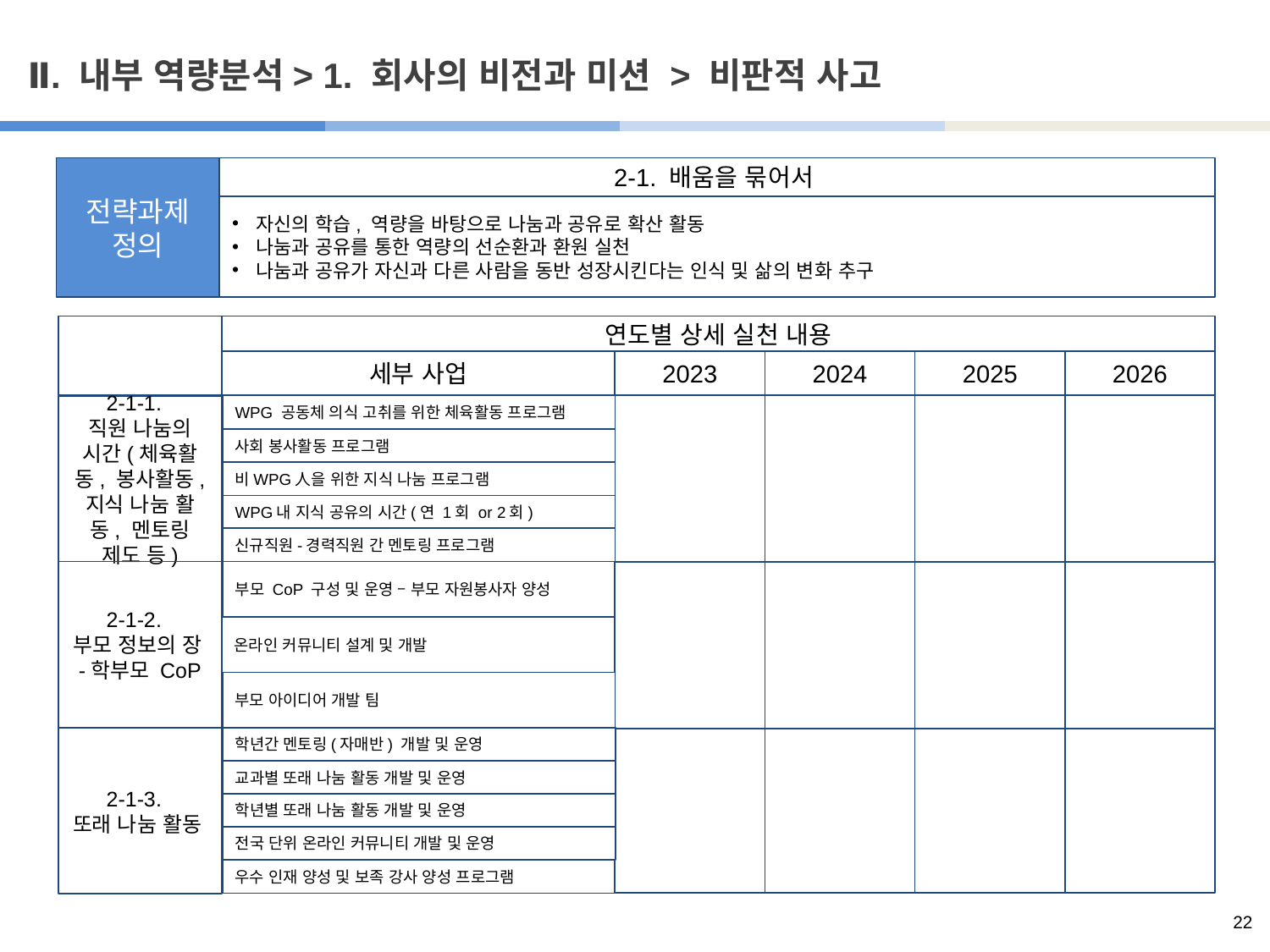

# Ⅱ. 내부 역량분석> 1. 회사의 비전과 미션 > 비판적 사고
2-1. 배움을 묶어서
전략과제
정의
자신의 학습, 역량을 바탕으로 나눔과 공유로 확산 활동
나눔과 공유를 통한 역량의 선순환과 환원 실천
나눔과 공유가 자신과 다른 사람을 동반 성장시킨다는 인식 및 삶의 변화 추구

연도별 상세 실천 내용
세부 사업
2023
2024
2025
2026

2-1-1.
직원 나눔의 시간(체육활동, 봉사활동, 지식 나눔 활동, 멘토링 제도 등)
WPG 공동체 의식 고취를 위한 체육활동 프로그램
사회 봉사활동 프로그램
비WPG人을 위한 지식 나눔 프로그램
WPG내 지식 공유의 시간(연 1회 or 2회)
신규직원-경력직원 간 멘토링 프로그램
부모 CoP 구성 및 운영 – 부모 자원봉사자 양성
온라인 커뮤니티 설계 및 개발
부모 아이디어 개발 팀
2-1-2.
부모 정보의 장-학부모 CoP

학년간 멘토링(자매반) 개발 및 운영
2-1-3.
또래 나눔 활동

교과별 또래 나눔 활동 개발 및 운영
학년별 또래 나눔 활동 개발 및 운영
전국 단위 온라인 커뮤니티 개발 및 운영
우수 인재 양성 및 보족 강사 양성 프로그램
22